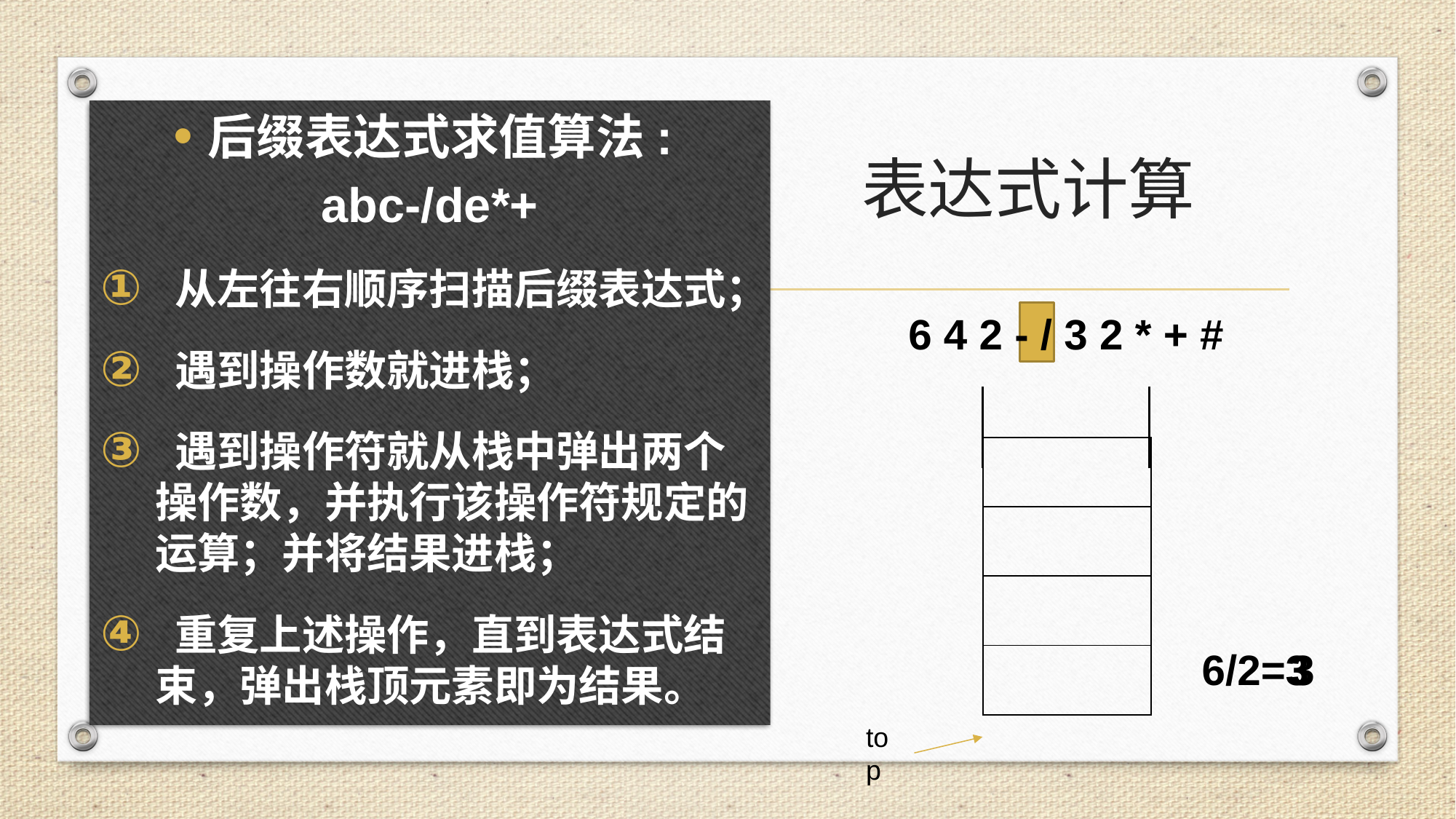

后缀表达式求值算法:
abc-/de*+
 从左往右顺序扫描后缀表达式；
 遇到操作数就进栈；
 遇到操作符就从栈中弹出两个操作数，并执行该操作符规定的运算；并将结果进栈；
 重复上述操作，直到表达式结束，弹出栈顶元素即为结果。
表达式计算
6 4 2 - / 3 2 * + #

|  |
| --- |
|  |
|  |
|  |
6/2=3
3
top